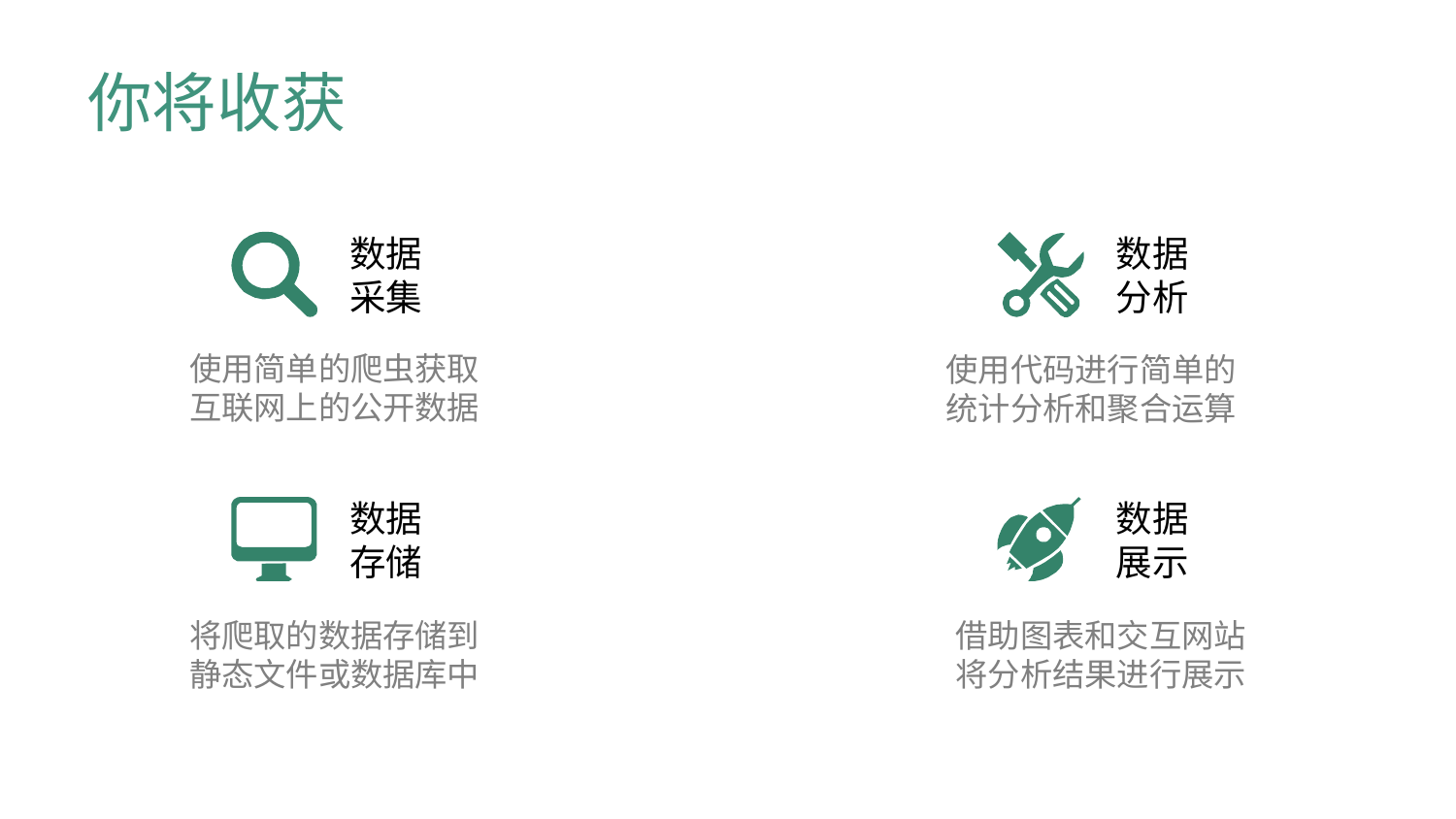

# 你将收获
数据
采集
数据
分析

使用简单的爬虫获取
互联网上的公开数据
使用代码进行简单的统计分析和聚合运算
数据
存储
数据
展示

将爬取的数据存储到
静态文件或数据库中
借助图表和交互网站
将分析结果进行展示